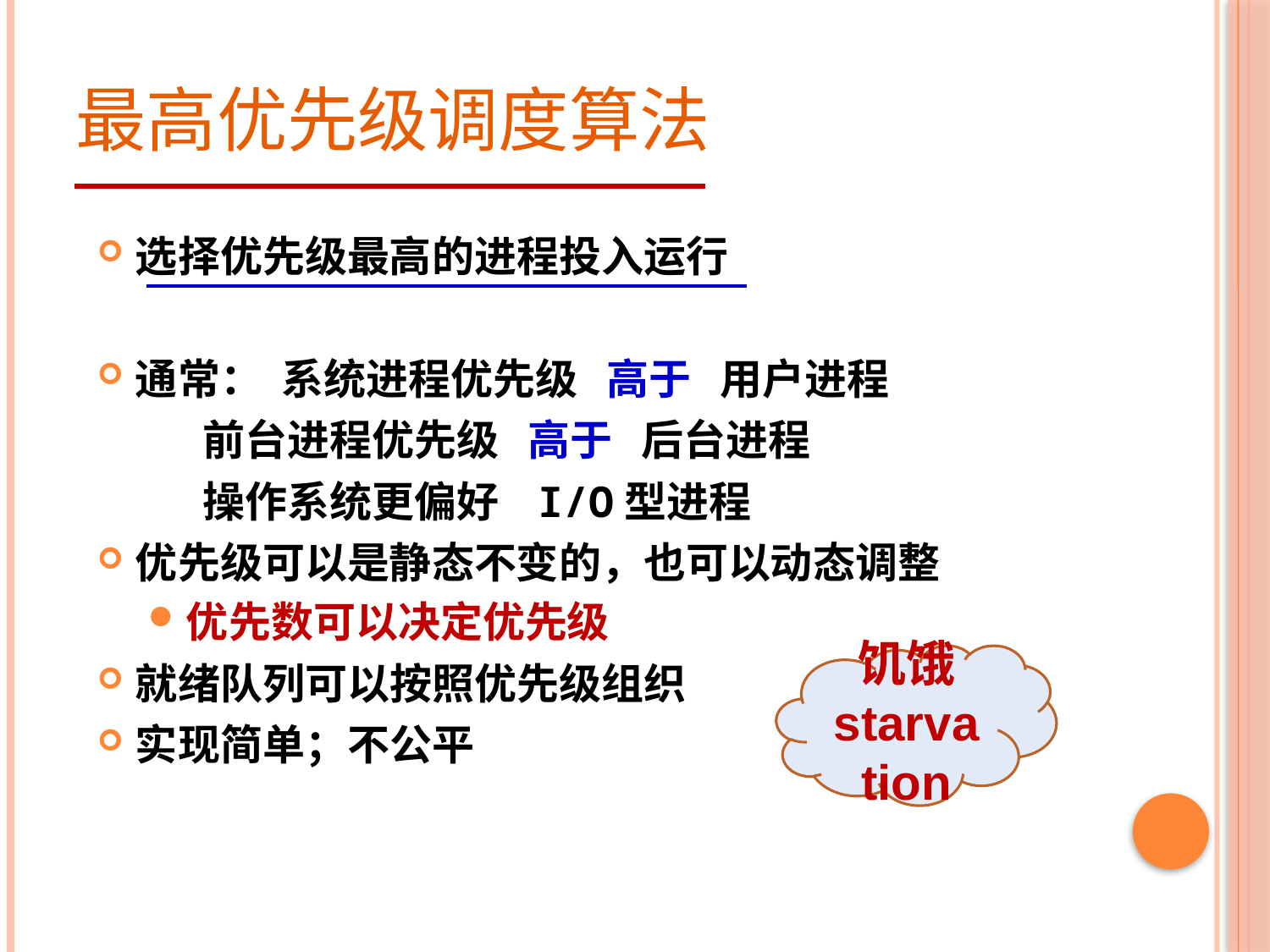

# 最高优先级调度算法
选择优先级最高的进程投入运行

通常：  系统进程优先级   高于   用户进程
          前台进程优先级   高于   后台进程
          操作系统更偏好   I/O型进程
优先级可以是静态不变的，也可以动态调整
优先数可以决定优先级
就绪队列可以按照优先级组织
实现简单；不公平
饥饿
starvation